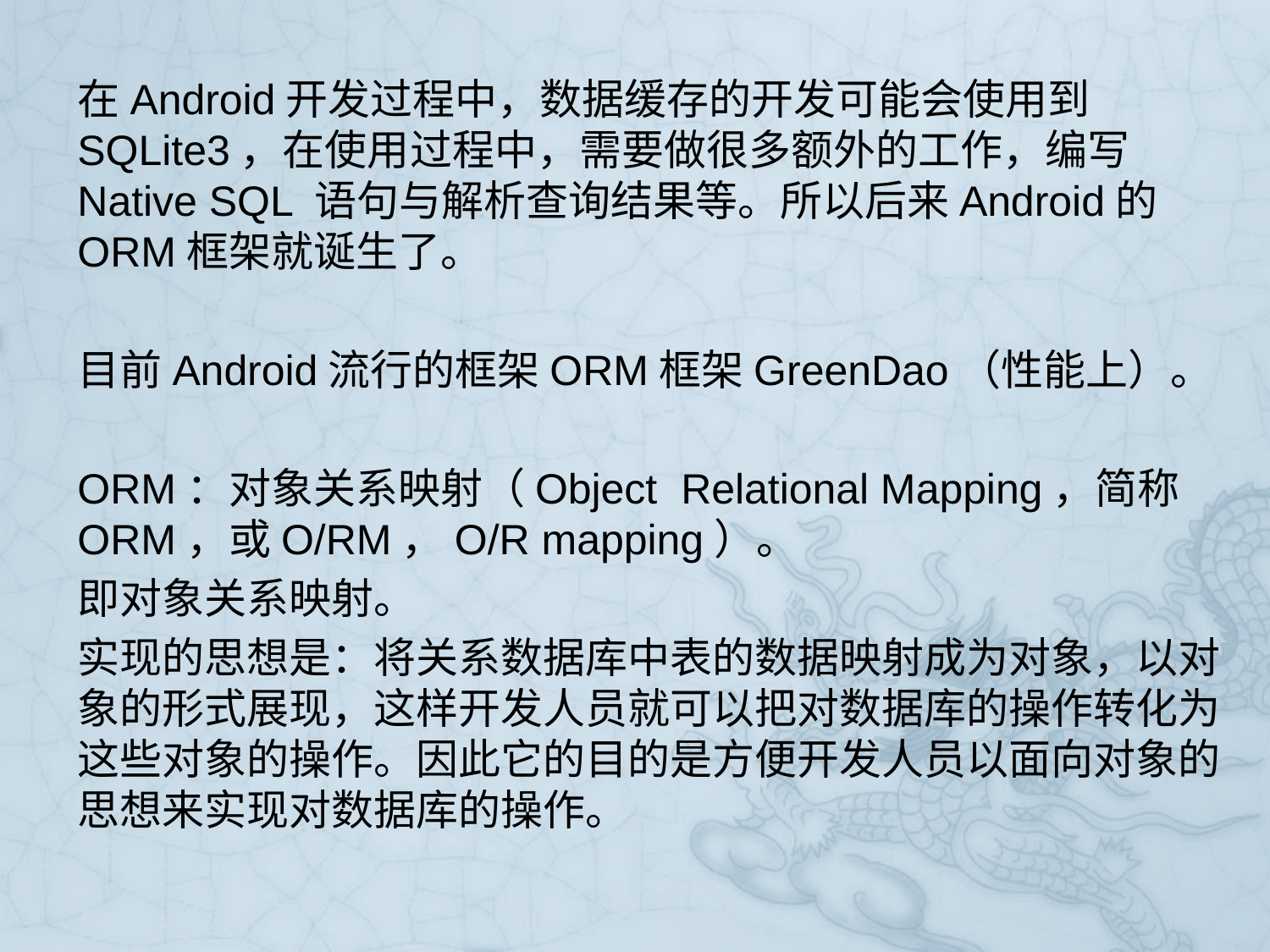

在Android开发过程中，数据缓存的开发可能会使用到SQLite3，在使用过程中，需要做很多额外的工作，编写Native SQL 语句与解析查询结果等。所以后来Android的ORM框架就诞生了。

目前Android流行的框架ORM框架GreenDao（性能上）。

ORM：对象关系映射（Object  Relational Mapping，简称ORM，或O/RM，O/R mapping）。
即对象关系映射。
实现的思想是：将关系数据库中表的数据映射成为对象，以对象的形式展现，这样开发人员就可以把对数据库的操作转化为这些对象的操作。因此它的目的是方便开发人员以面向对象的思想来实现对数据库的操作。